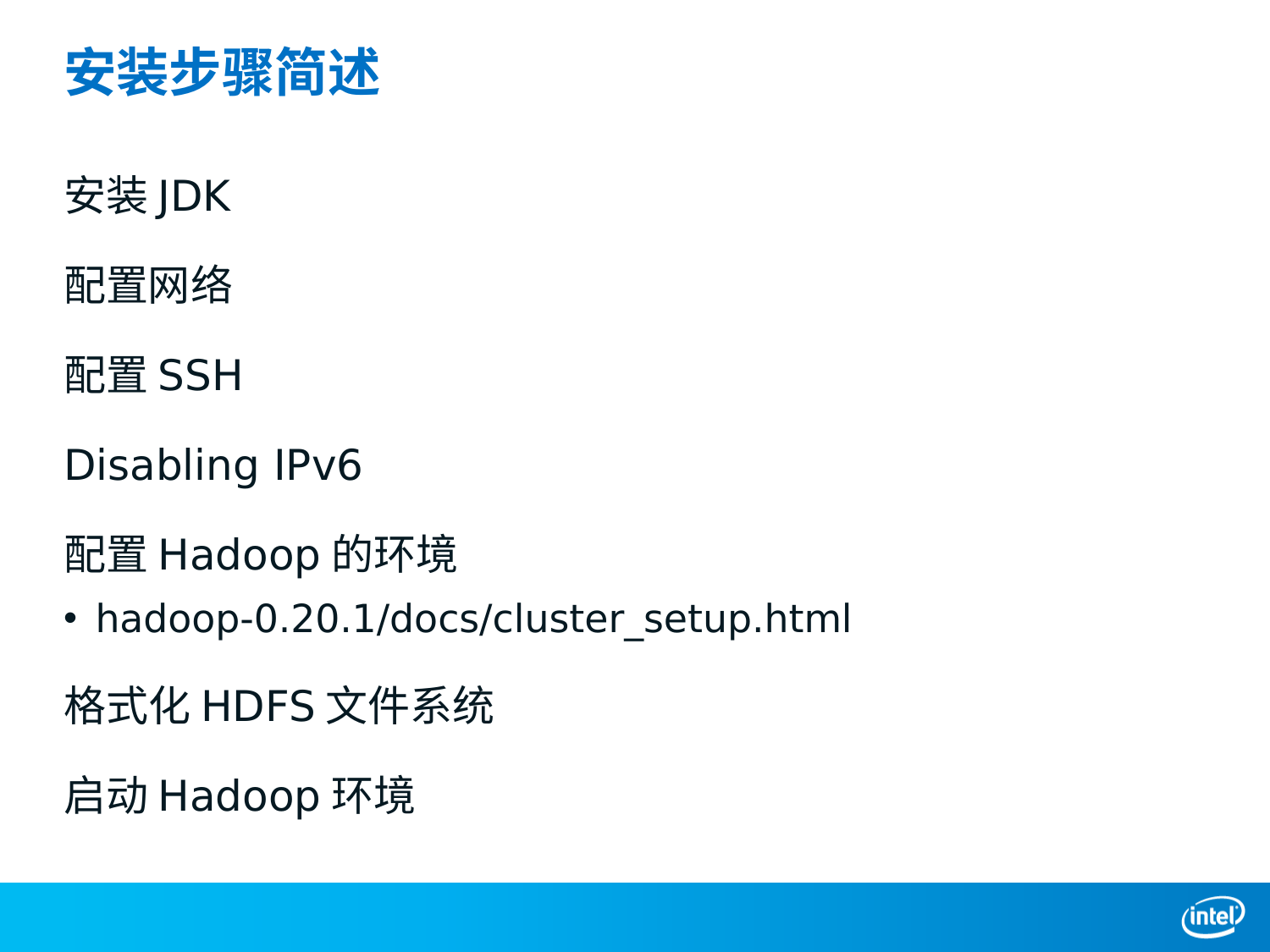

# 安装步骤简述
安装JDK
配置网络
配置SSH
Disabling IPv6
配置Hadoop的环境
hadoop-0.20.1/docs/cluster_setup.html
格式化HDFS文件系统
启动Hadoop环境